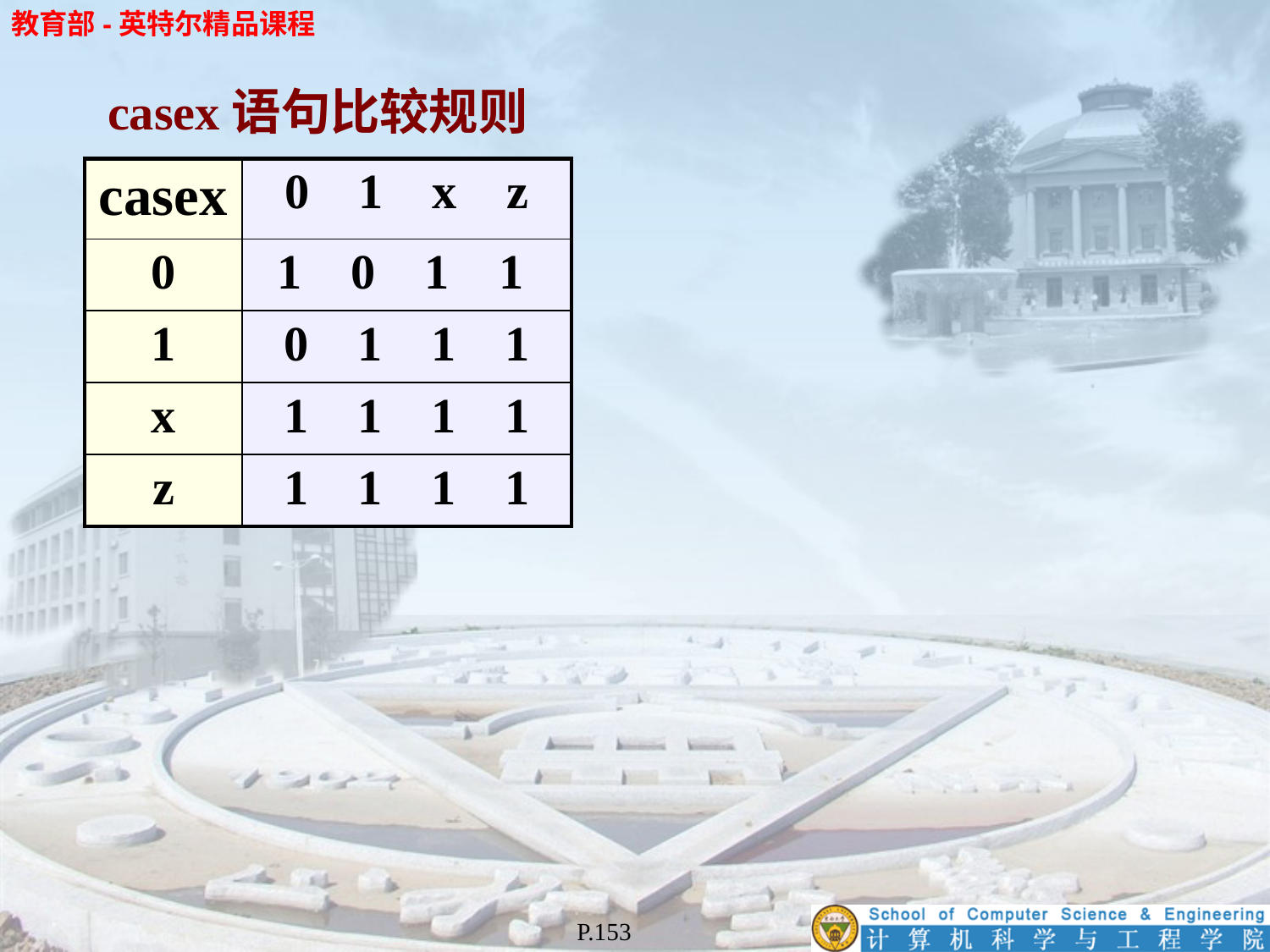

casex语句比较规则
| casex | 0 1 x z |
| --- | --- |
| 0 | 1 0 1 1 |
| 1 | 0 1 1 1 |
| x | 1 1 1 1 |
| z | 1 1 1 1 |
P.153